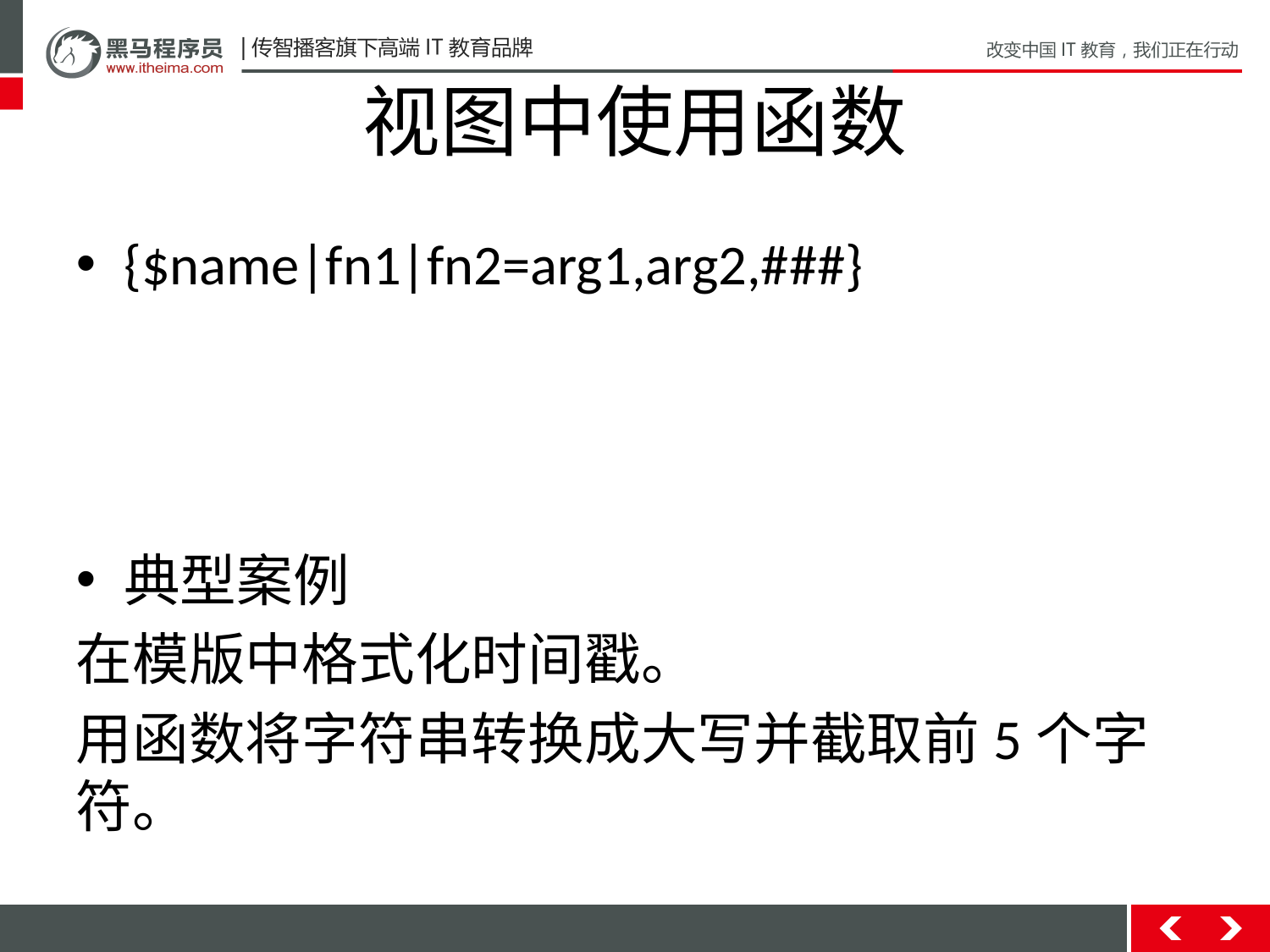

# 视图中使用函数
{$name|fn1|fn2=arg1,arg2,###}

典型案例
在模版中格式化时间戳。
用函数将字符串转换成大写并截取前5个字符。